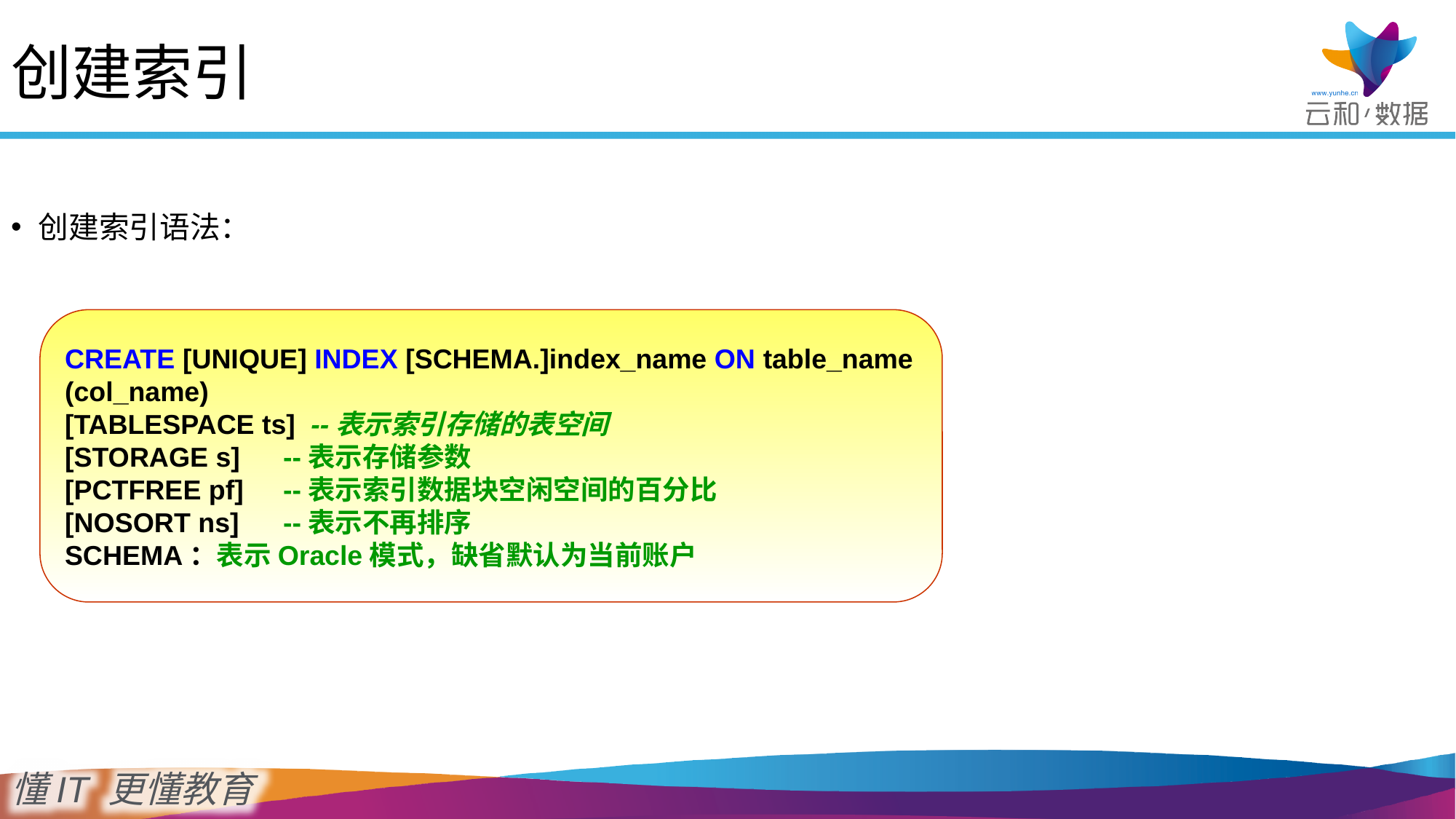

创建索引
创建索引语法：
CREATE [UNIQUE] INDEX [SCHEMA.]index_name ON table_name (col_name)
[TABLESPACE ts]  --表示索引存储的表空间
[STORAGE s]	--表示存储参数
[PCTFREE pf]	--表示索引数据块空闲空间的百分比
[NOSORT ns]	--表示不再排序
SCHEMA：表示Oracle模式，缺省默认为当前账户